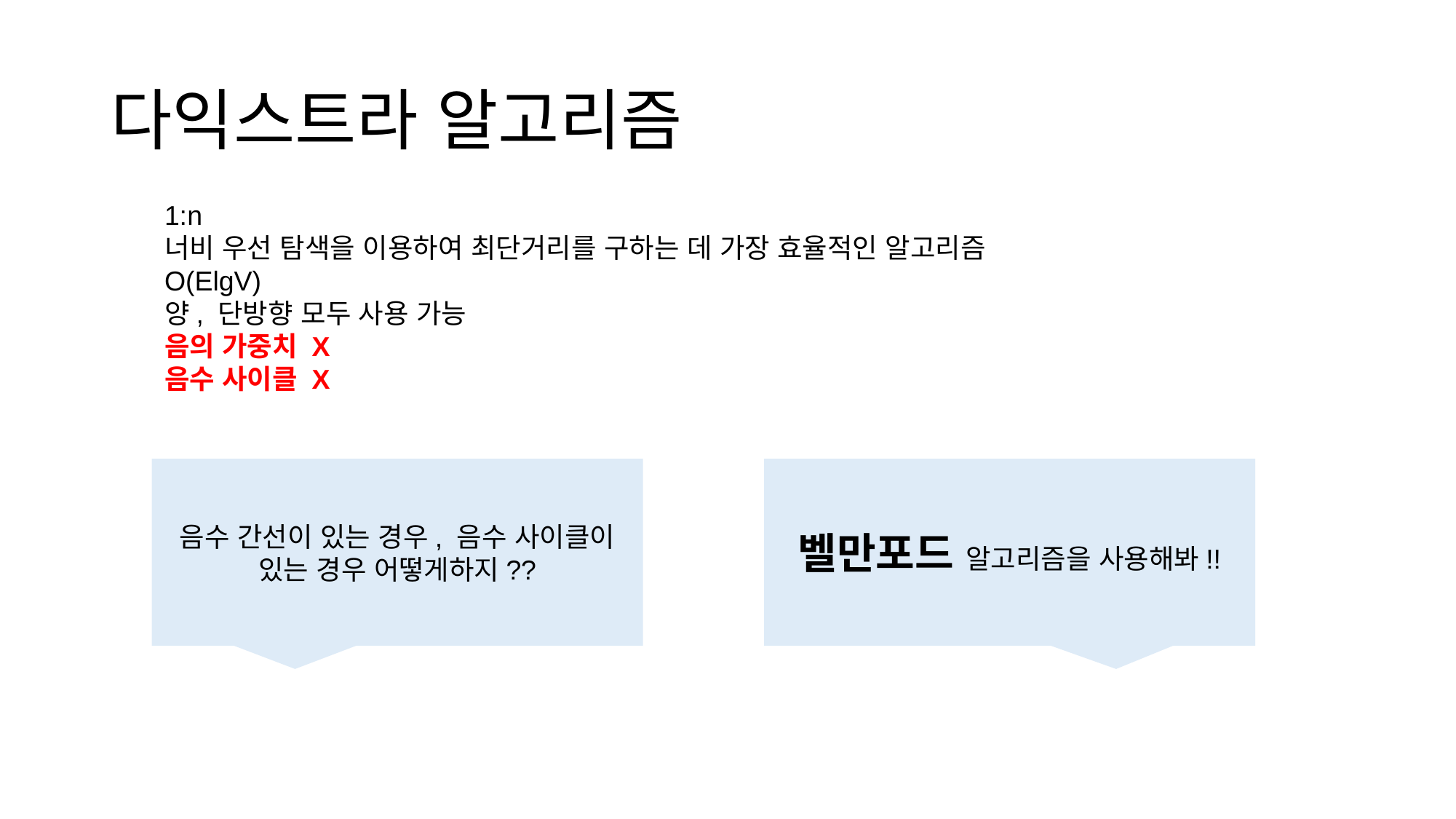

# 다익스트라 알고리즘
1:n
너비 우선 탐색을 이용하여 최단거리를 구하는 데 가장 효율적인 알고리즘
O(ElgV)
양, 단방향 모두 사용 가능
음의 가중치 X
음수 사이클 X
벨만포드 알고리즘을 사용해봐!!
음수 간선이 있는 경우, 음수 사이클이 있는 경우 어떻게하지??